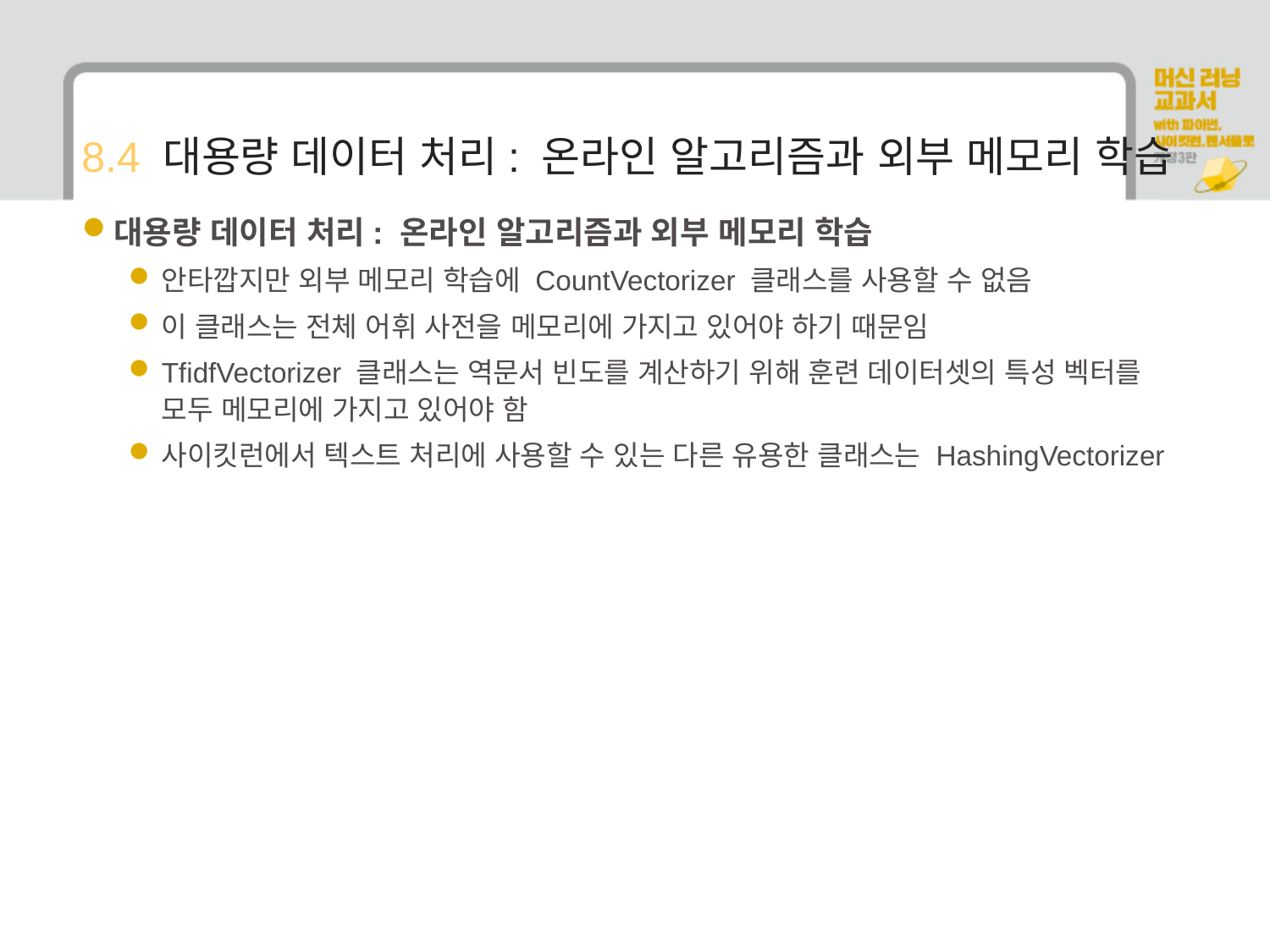

# 8.4 대용량 데이터 처리: 온라인 알고리즘과 외부 메모리 학습
대용량 데이터 처리: 온라인 알고리즘과 외부 메모리 학습
안타깝지만 외부 메모리 학습에 CountVectorizer 클래스를 사용할 수 없음
이 클래스는 전체 어휘 사전을 메모리에 가지고 있어야 하기 때문임
TfidfVectorizer 클래스는 역문서 빈도를 계산하기 위해 훈련 데이터셋의 특성 벡터를 모두 메모리에 가지고 있어야 함
사이킷런에서 텍스트 처리에 사용할 수 있는 다른 유용한 클래스는 HashingVectorizer